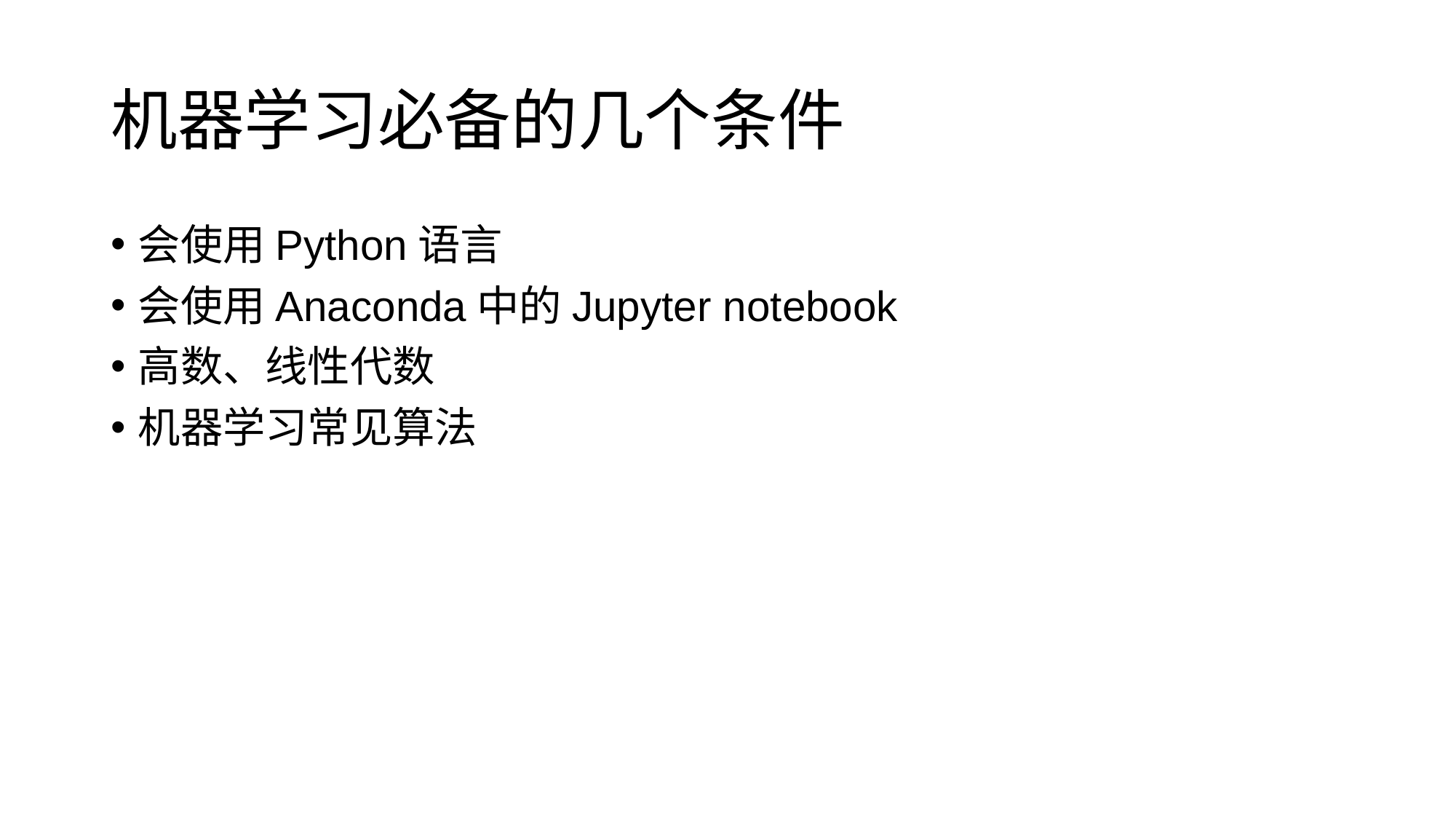

# 机器学习必备的几个条件
会使用Python语言
会使用Anaconda中的Jupyter notebook
高数、线性代数
机器学习常见算法